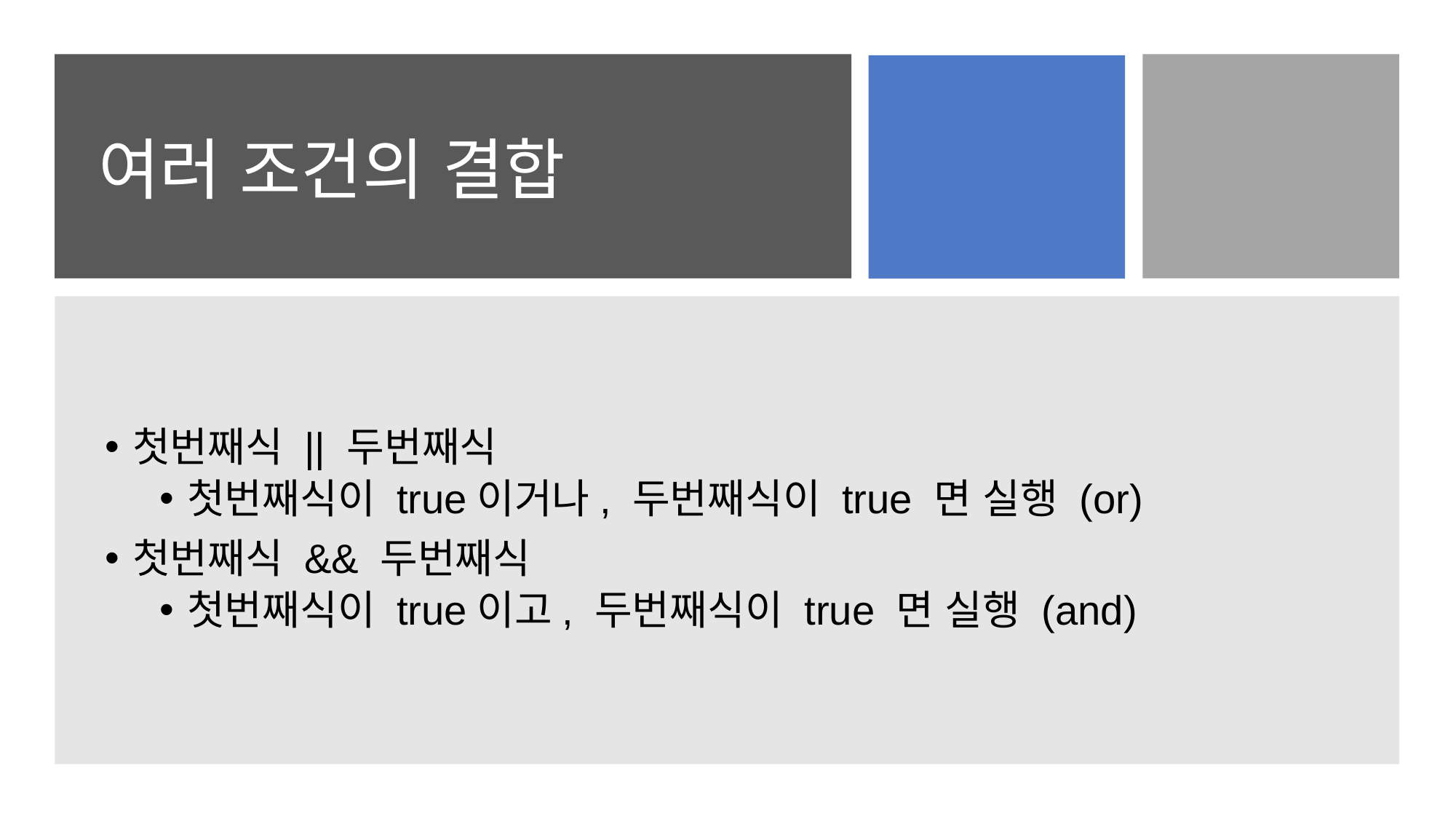

# 여러 조건의 결합

첫번째식 || 두번째식
첫번째식이 true이거나, 두번째식이 true 면 실행 (or)
첫번째식 && 두번째식
첫번째식이 true이고, 두번째식이 true 면 실행 (and)